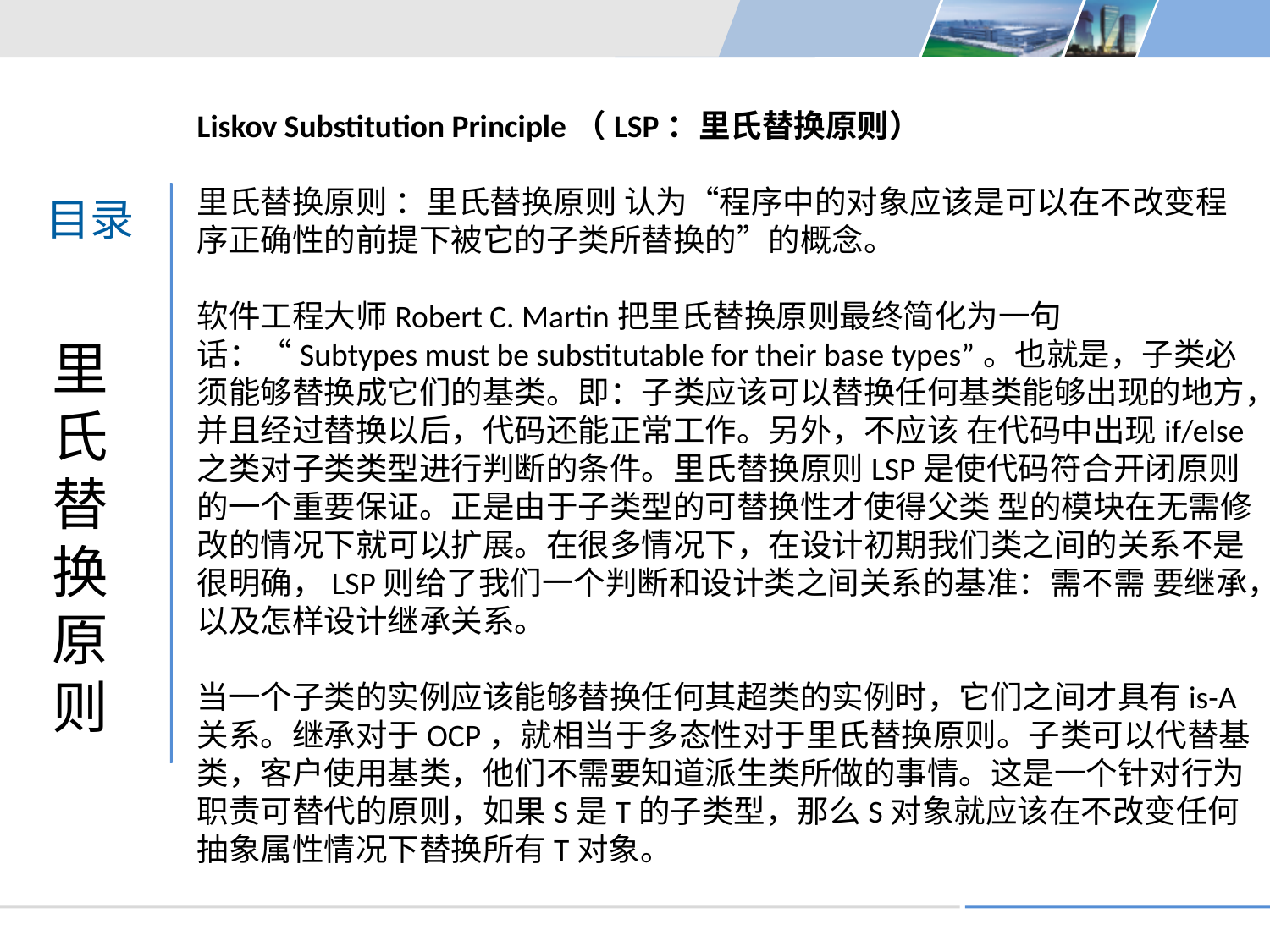

Liskov Substitution Principle（LSP：里氏替换原则）

里氏替换原则 ：里氏替换原则 认为“程序中的对象应该是可以在不改变程序正确性的前提下被它的子类所替换的”的概念。

软件工程大师Robert C. Martin把里氏替换原则最终简化为一句话：“Subtypes must be substitutable for their base types”。也就是，子类必须能够替换成它们的基类。即：子类应该可以替换任何基类能够出现的地方，并且经过替换以后，代码还能正常工作。另外，不应该 在代码中出现if/else之类对子类类型进行判断的条件。里氏替换原则LSP是使代码符合开闭原则的一个重要保证。正是由于子类型的可替换性才使得父类 型的模块在无需修改的情况下就可以扩展。在很多情况下，在设计初期我们类之间的关系不是很明确，LSP则给了我们一个判断和设计类之间关系的基准：需不需 要继承，以及怎样设计继承关系。
当一个子类的实例应该能够替换任何其超类的实例时，它们之间才具有is-A关系。继承对于OCP，就相当于多态性对于里氏替换原则。子类可以代替基类，客户使用基类，他们不需要知道派生类所做的事情。这是一个针对行为职责可替代的原则，如果S是T的子类型，那么S对象就应该在不改变任何抽象属性情况下替换所有T对象。

目录
里氏替换原则